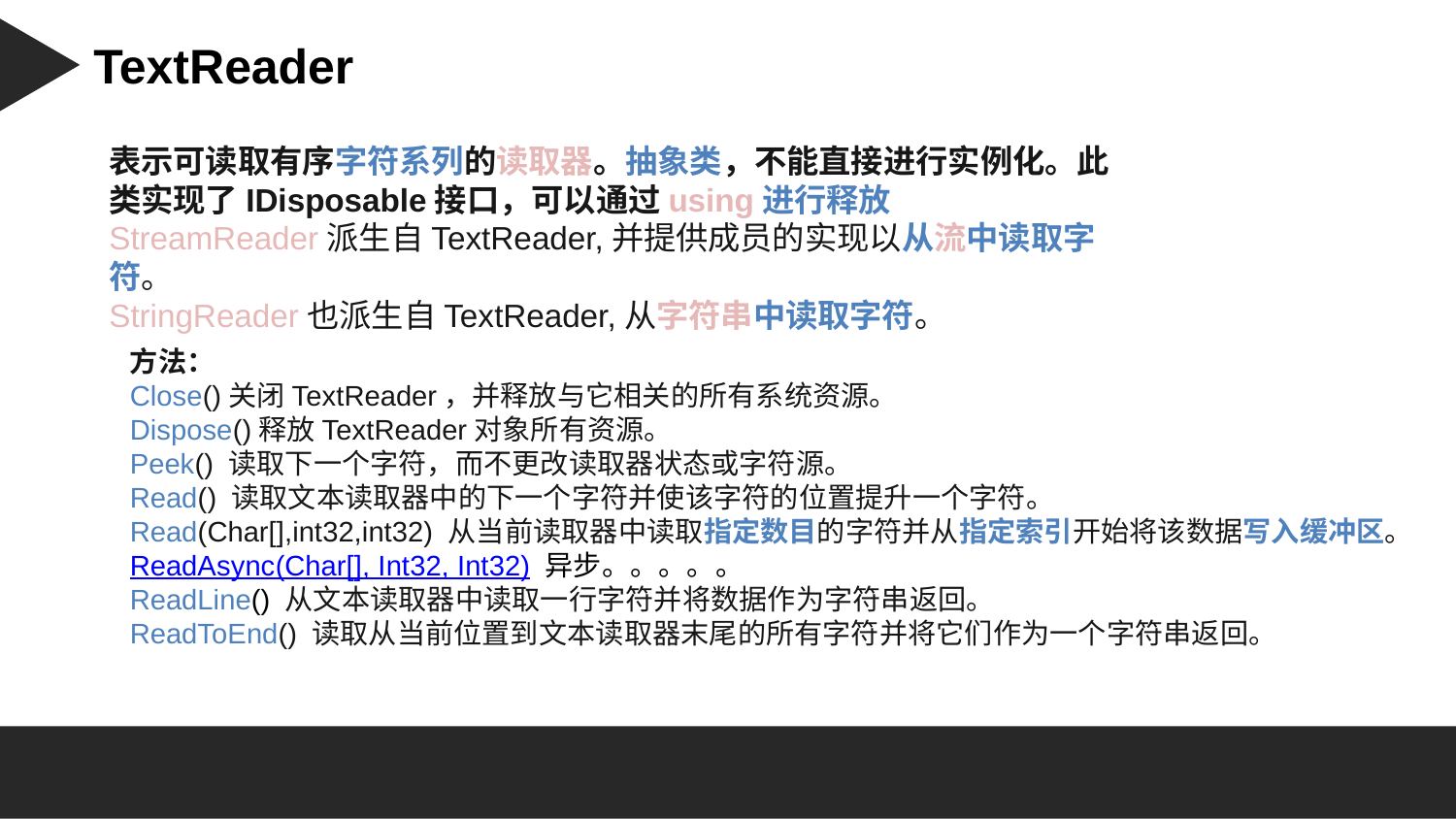

Character 字符串：

TextReader
表示可读取有序字符系列的读取器。抽象类，不能直接进行实例化。此类实现了IDisposable接口，可以通过using进行释放
StreamReader派生自TextReader,并提供成员的实现以从流中读取字符。
StringReader也派生自TextReader,从字符串中读取字符。
方法：
Close()关闭TextReader，并释放与它相关的所有系统资源。
Dispose()释放TextReader对象所有资源。
Peek() 读取下一个字符，而不更改读取器状态或字符源。
Read() 读取文本读取器中的下一个字符并使该字符的位置提升一个字符。
Read(Char[],int32,int32) 从当前读取器中读取指定数目的字符并从指定索引开始将该数据写入缓冲区。
ReadAsync(Char[], Int32, Int32) 异步。。。。。
ReadLine() 从文本读取器中读取一行字符并将数据作为字符串返回。
ReadToEnd() 读取从当前位置到文本读取器末尾的所有字符并将它们作为一个字符串返回。
stringWriter